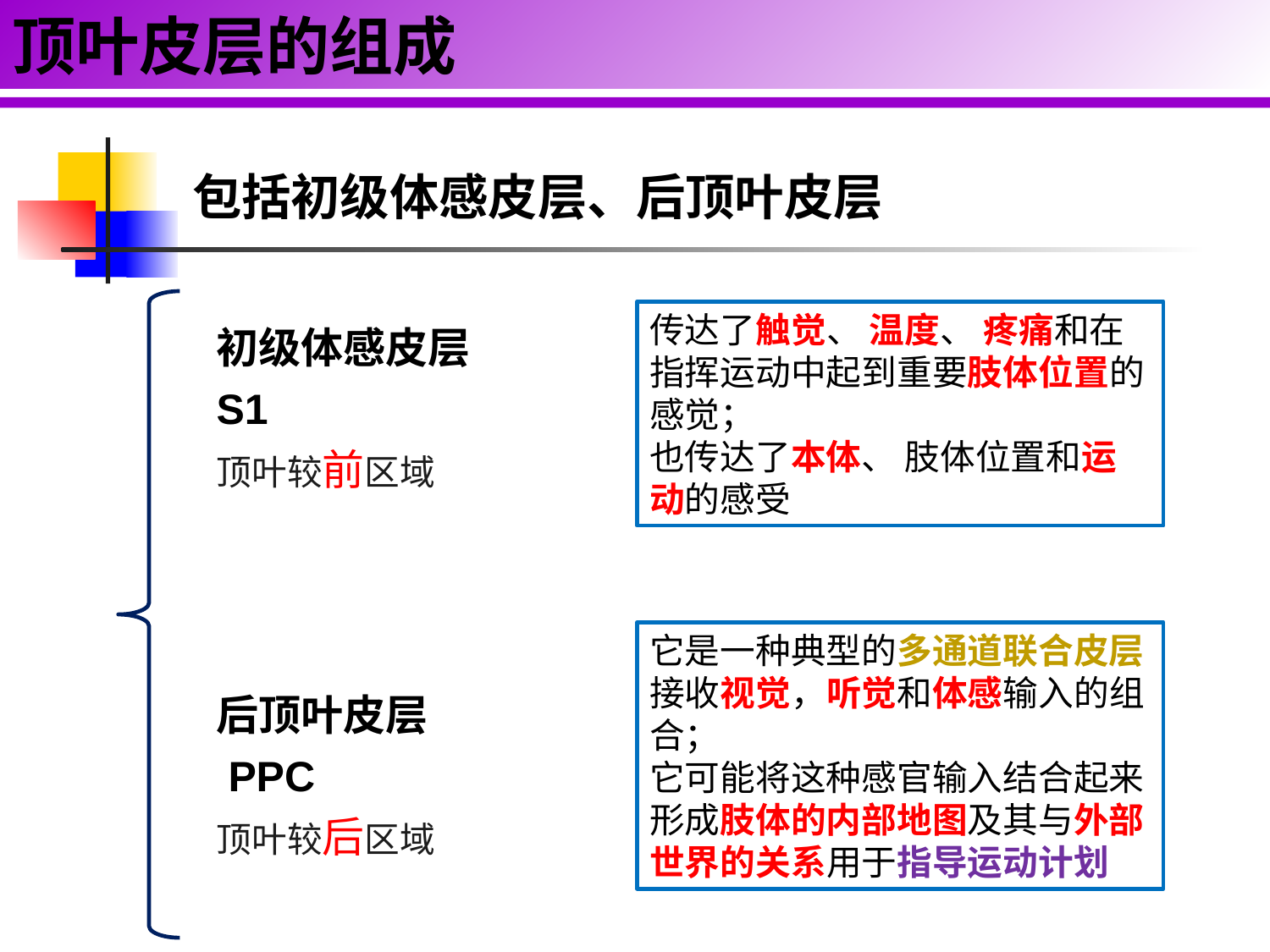

顶叶皮层的组成

包括初级体感皮层、后顶叶皮层

初级体感皮层
S1
顶叶较前区域
传达了触觉、 温度、 疼痛和在指挥运动中起到重要肢体位置的感觉；
也传达了本体、 肢体位置和运动的感受
它是一种典型的多通道联合皮层 接收视觉，听觉和体感输入的组合；
它可能将这种感官输入结合起来形成肢体的内部地图及其与外部世界的关系用于指导运动计划
后顶叶皮层
 PPC
顶叶较后区域